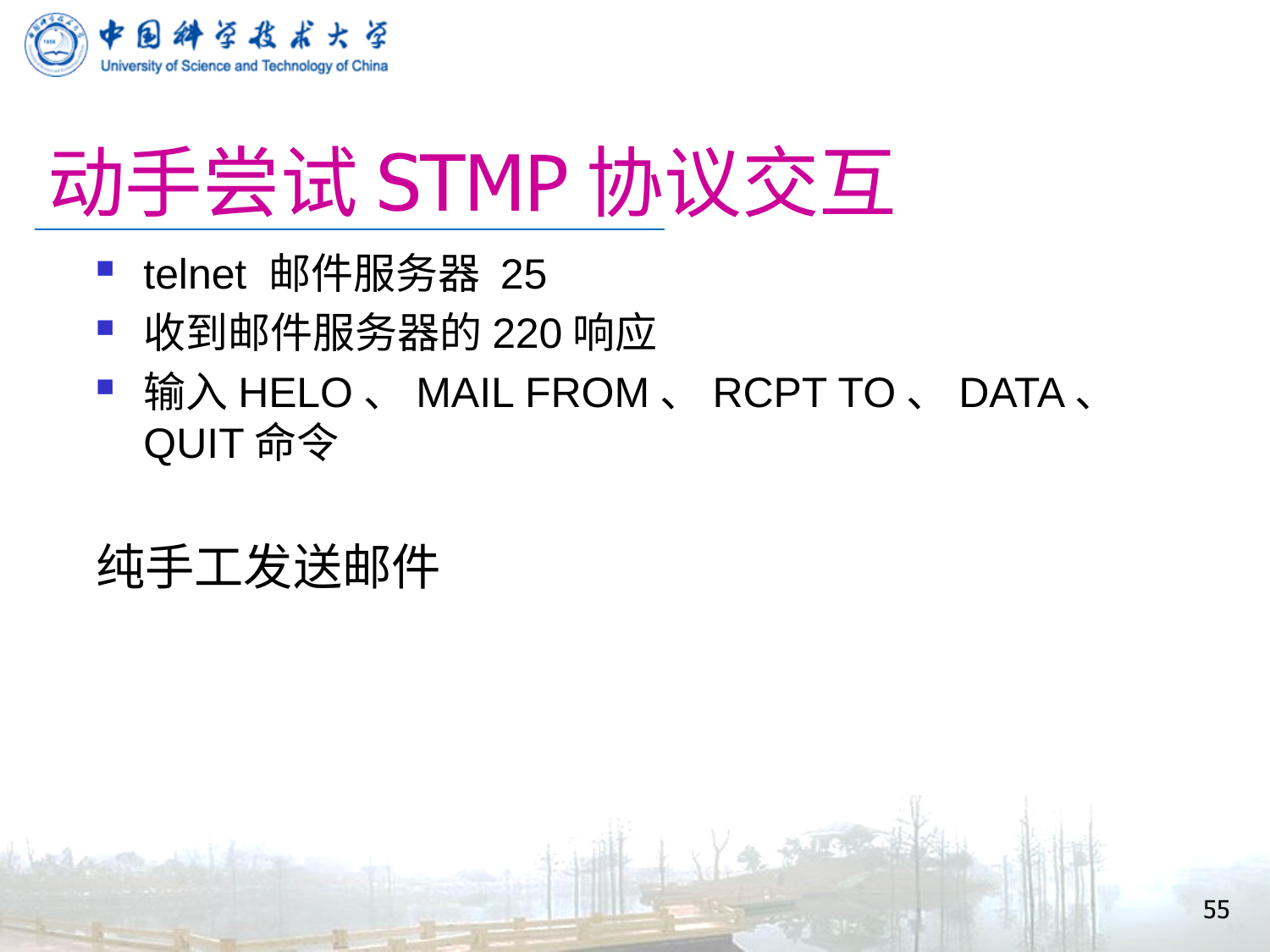

# 动手尝试STMP协议交互
telnet 邮件服务器 25
收到邮件服务器的220响应
输入HELO、MAIL FROM、RCPT TO、DATA、QUIT命令

纯手工发送邮件
55